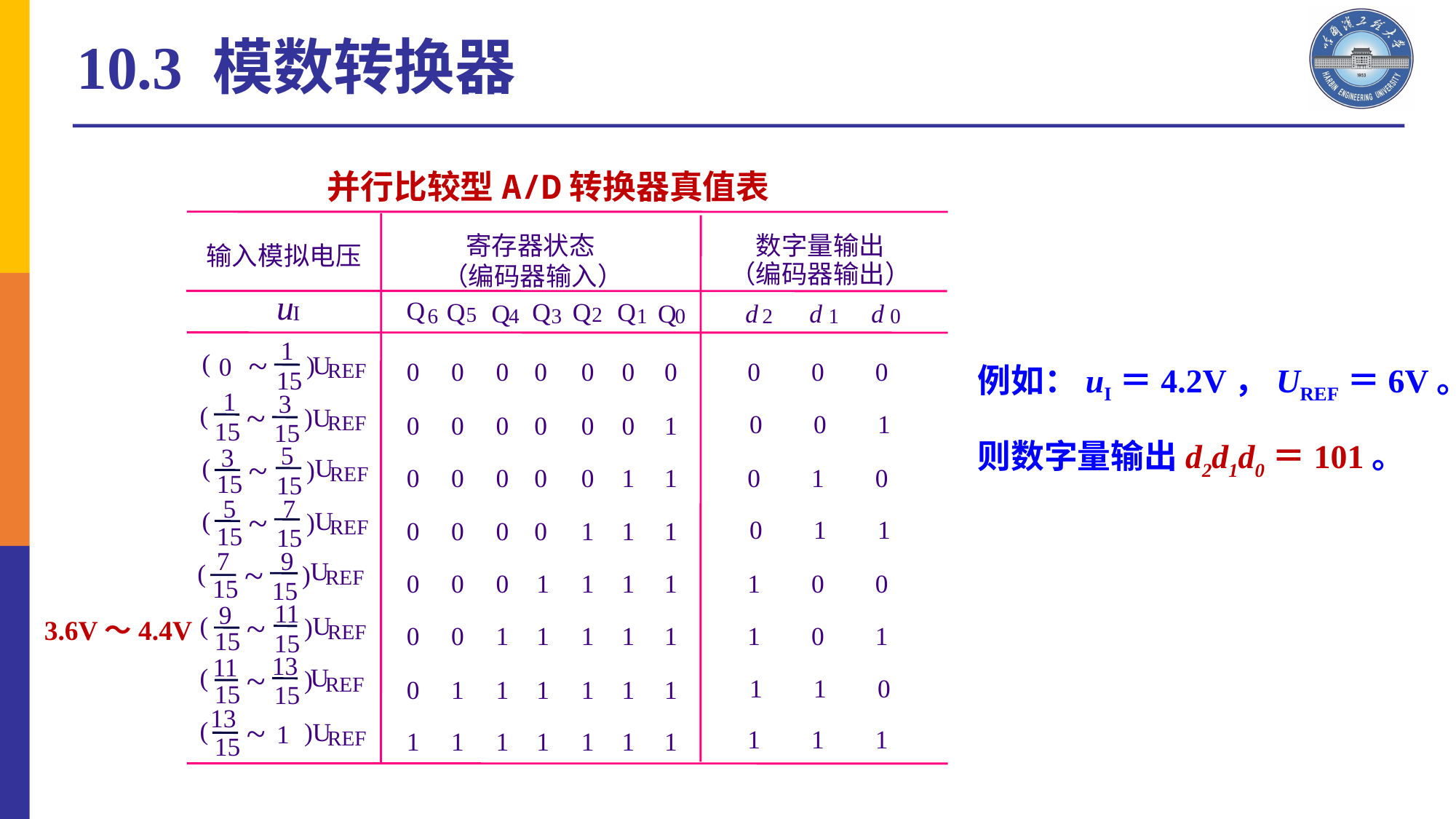

10.3 模数转换器
 并行比较型A/D转换器真值表

寄存器状态
数字量输出
输入模拟电压
（编码器输出）
（编码器输入）
u

Q
Q
Q
Q
Q
Q
Q
d
d
d
I
5
2
6
4
3
1
0
2
1
0

1
~
(
)
U
0
0
0
0
0
0
0
0
0
0
0
REF
15

1
3
~
(
)
U
0
0
1
REF
0
0
0
0
0
0
1

15
15

5
3
~
(
U
)
REF
0
0
0
0
0
1
1
0
1
0
15

15

5
7
~
(
U
)
REF
0
1
1
0
0
0
0
1
1
1

15

15
7
9
~
U
(
)
REF
0
0
0
1
1
1
1
1
0
0
15

15

11
9
~
(
U
)
REF
0
0
1
1
1
1
1
1
0
1
15

15

13
11
~
(
U
)
REF
1
1
0
0
1
1
1
1
1
1
15

15

13
~
(
)
U
1
1
1
1
REF
1
1
1
1
1
1
1
15

例如：uI＝4.2V，UREF＝6V。
则数字量输出d2d1d0＝101。
3.6V～4.4V